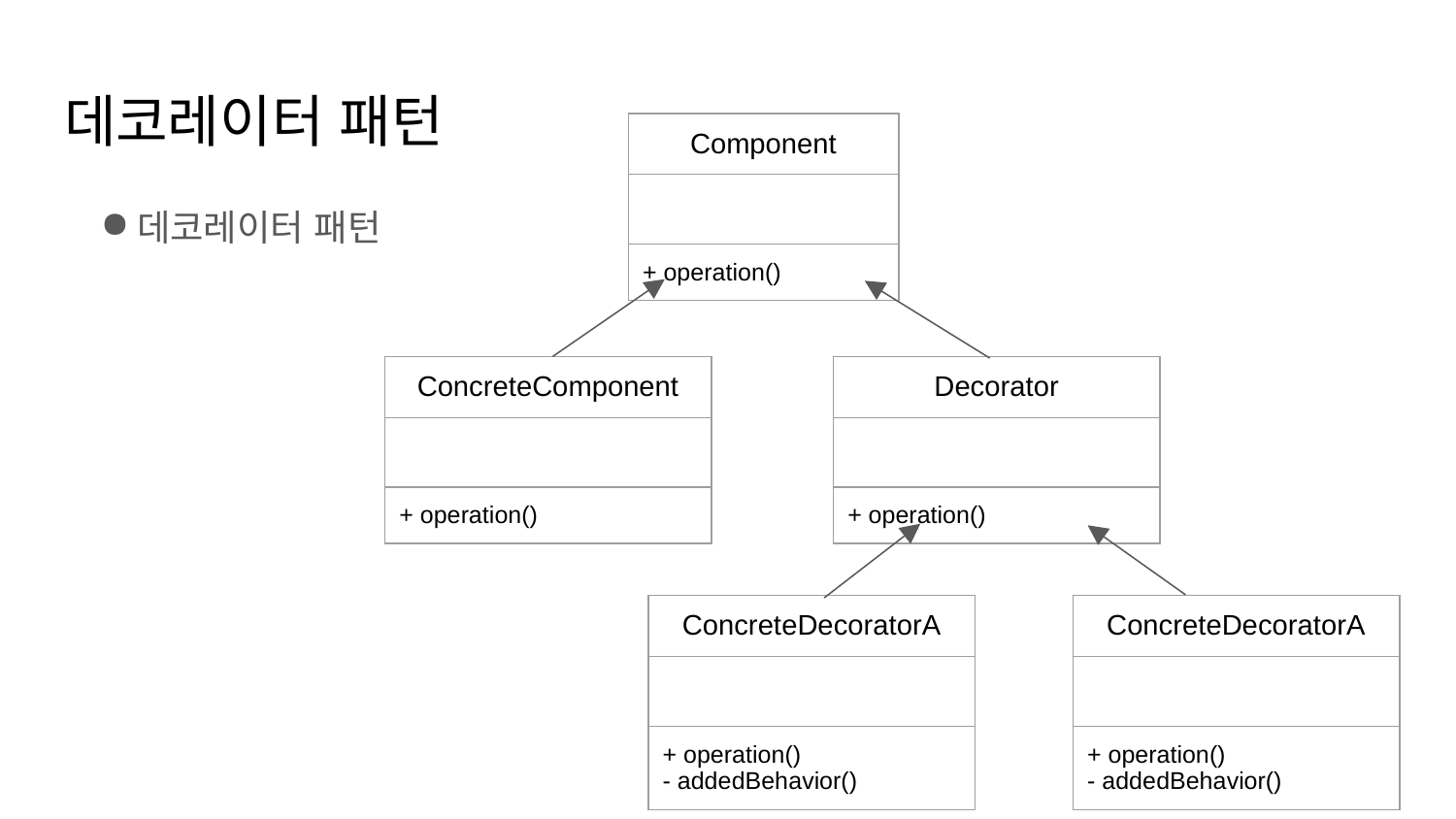

# 데코레이터 패턴
| Component |
| --- |
|  |
| + operation() |
데코레이터 패턴
| ConcreteComponent |
| --- |
|  |
| + operation() |
| Decorator |
| --- |
|  |
| + operation() |
| ConcreteDecoratorA |
| --- |
|  |
| + operation() - addedBehavior() |
| ConcreteDecoratorA |
| --- |
|  |
| + operation() - addedBehavior() |